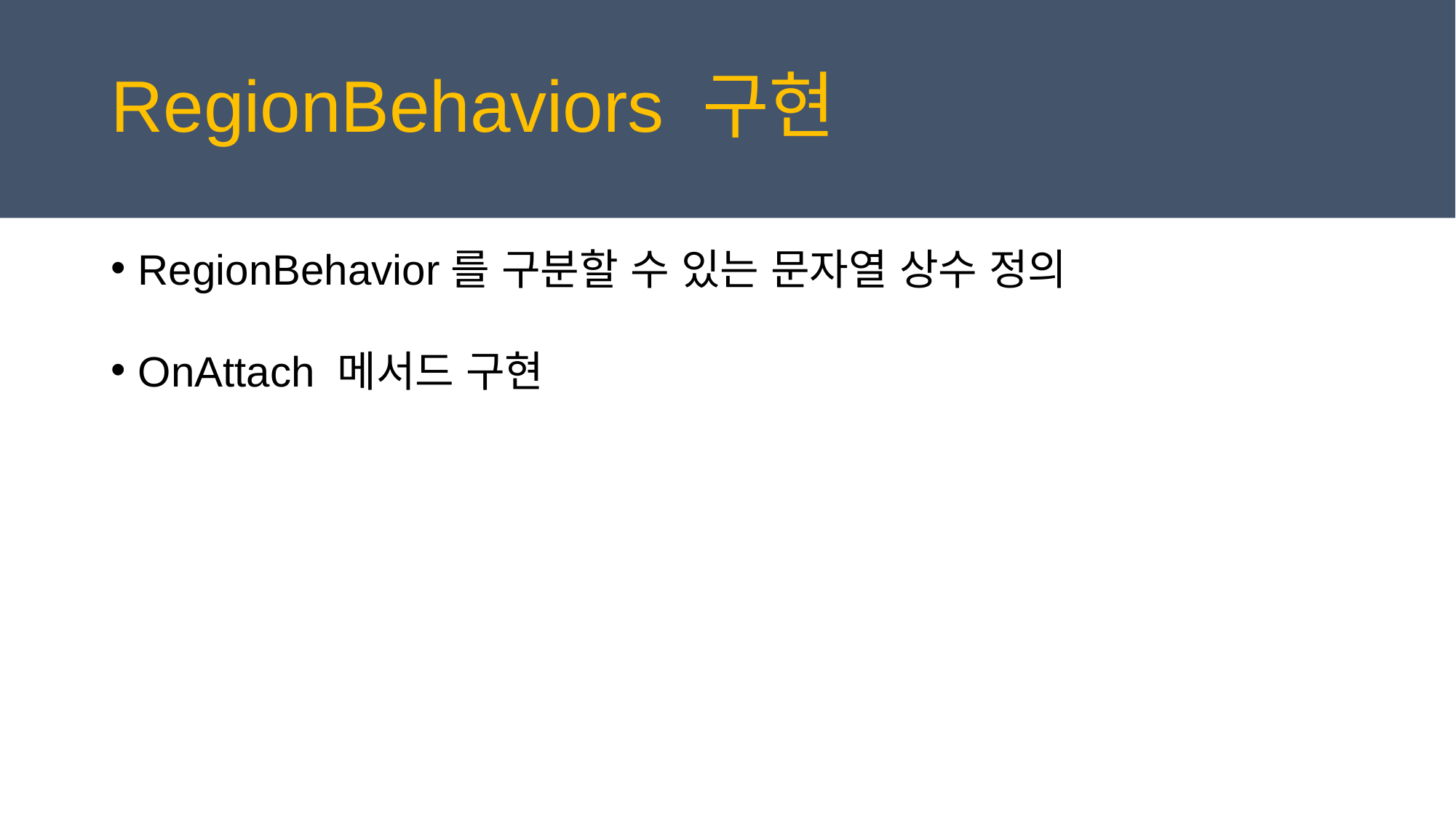

RegionBehaviors 구현
RegionBehavior를 구분할 수 있는 문자열 상수 정의

OnAttach 메서드 구현